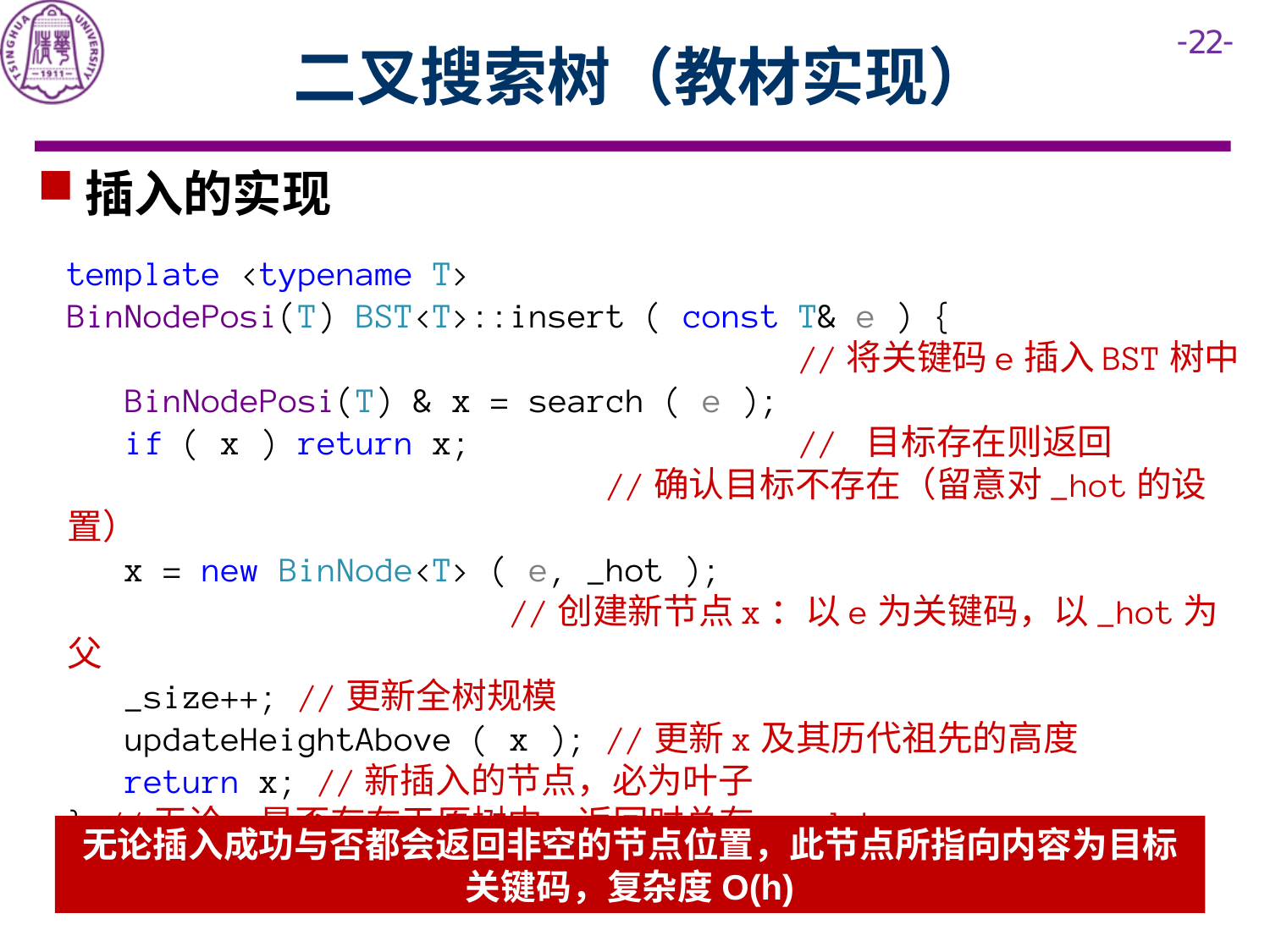

# 二叉搜索树（教材实现）
插入的实现
template <typename T>
BinNodePosi(T) BST<T>::insert ( const T& e ) {
                                      //将关键码e插入BST树中
   BinNodePosi(T) & x = search ( e );
   if ( x ) return x;                 // 目标存在则返回
                            //确认目标不存在（留意对_hot的设置）
   x = new BinNode<T> ( e, _hot );
                       //创建新节点x：以e为关键码，以_hot为父
   _size++; //更新全树规模
   updateHeightAbove ( x ); //更新x及其历代祖先的高度
   return x; //新插入的节点，必为叶子
} //无论e是否存在于原树中，返回时总有x->data == e
无论插入成功与否都会返回非空的节点位置，此节点所指向内容为目标关键码，复杂度O(h)